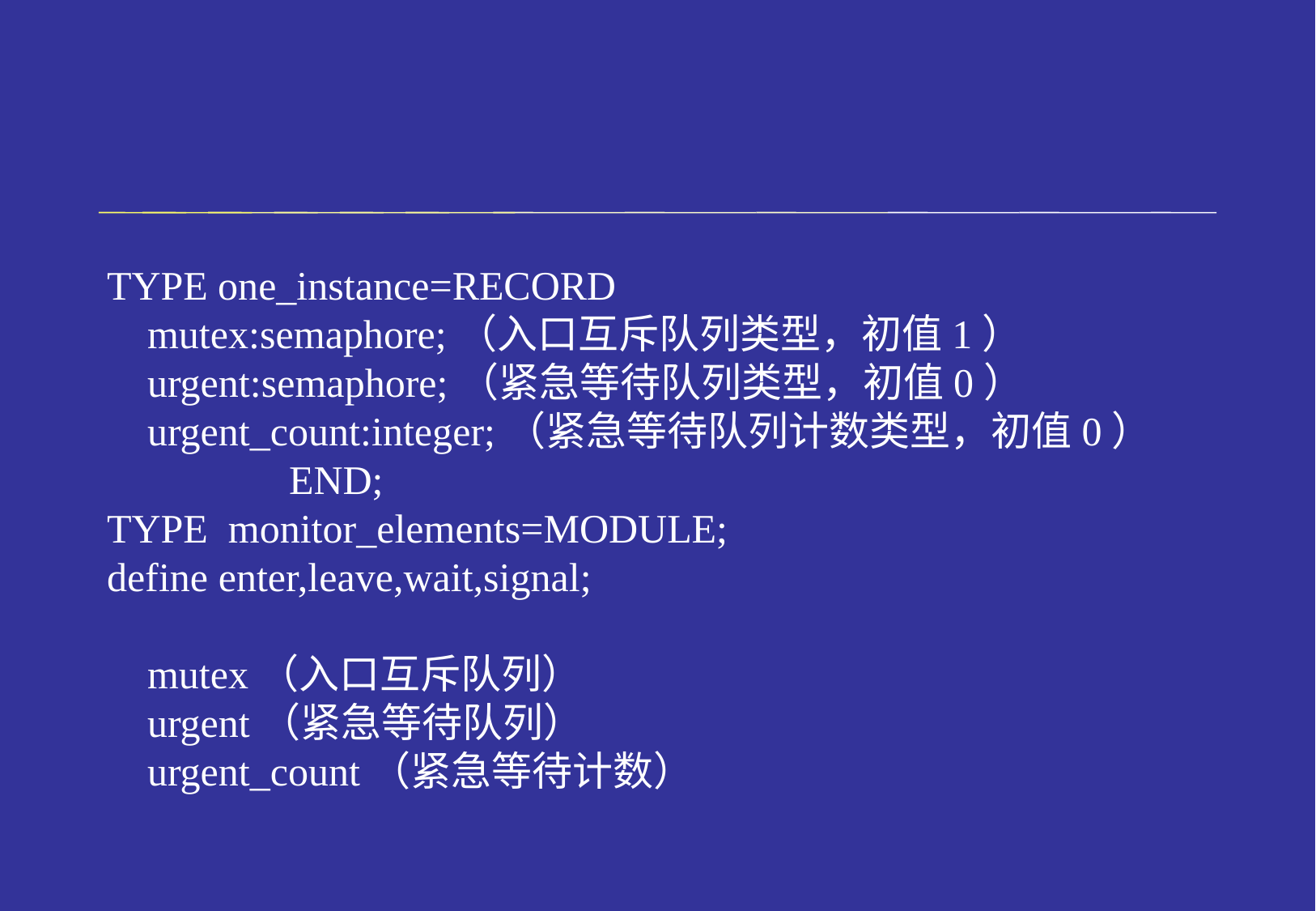

TYPE one_instance=RECORD
    mutex:semaphore;（入口互斥队列类型，初值1）
    urgent:semaphore;（紧急等待队列类型，初值0）
    urgent_count:integer;（紧急等待队列计数类型，初值0）
                  END;
TYPE  monitor_elements=MODULE;
define enter,leave,wait,signal;

    mutex（入口互斥队列）
    urgent（紧急等待队列）
    urgent_count（紧急等待计数）